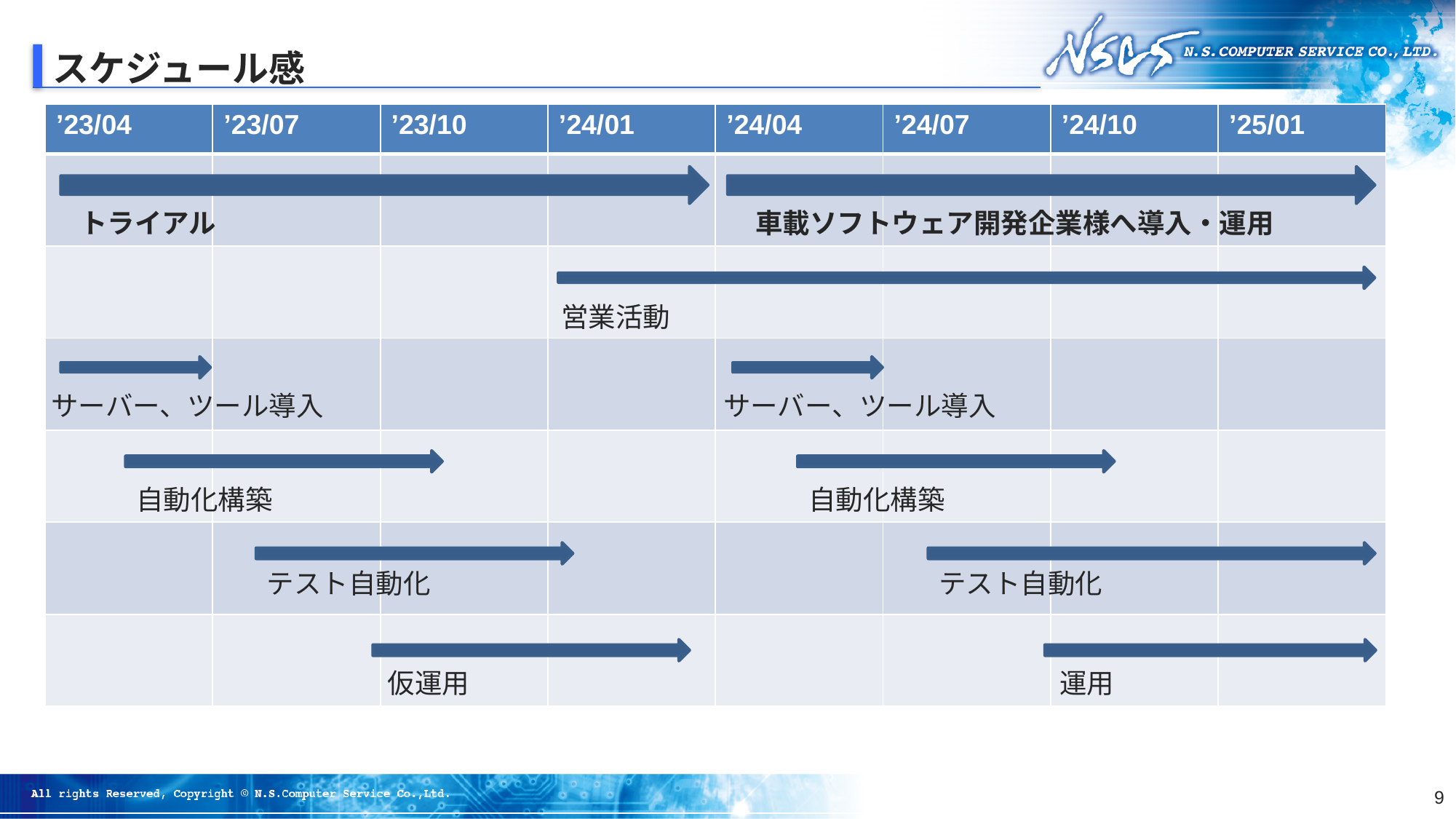

スケジュール感

| ’23/04 | ’23/07 | ’23/10 | ’24/01 | ’24/04 | ’24/07 | ’24/10 | ’25/01 |
| --- | --- | --- | --- | --- | --- | --- | --- |
|  |  |  |  |  |  |  |  |
|  |  |  |  |  |  |  |  |
|  |  |  |  |  |  |  |  |
|  |  |  |  |  |  |  |  |
|  |  |  |  |  |  |  |  |
|  |  |  |  |  |  |  |  |

トライアル
車載ソフトウェア開発企業様へ導入・運用

営業活動

サーバー、ツール導入
サーバー、ツール導入

自動化構築
自動化構築

テスト自動化
テスト自動化

仮運用
運用
9